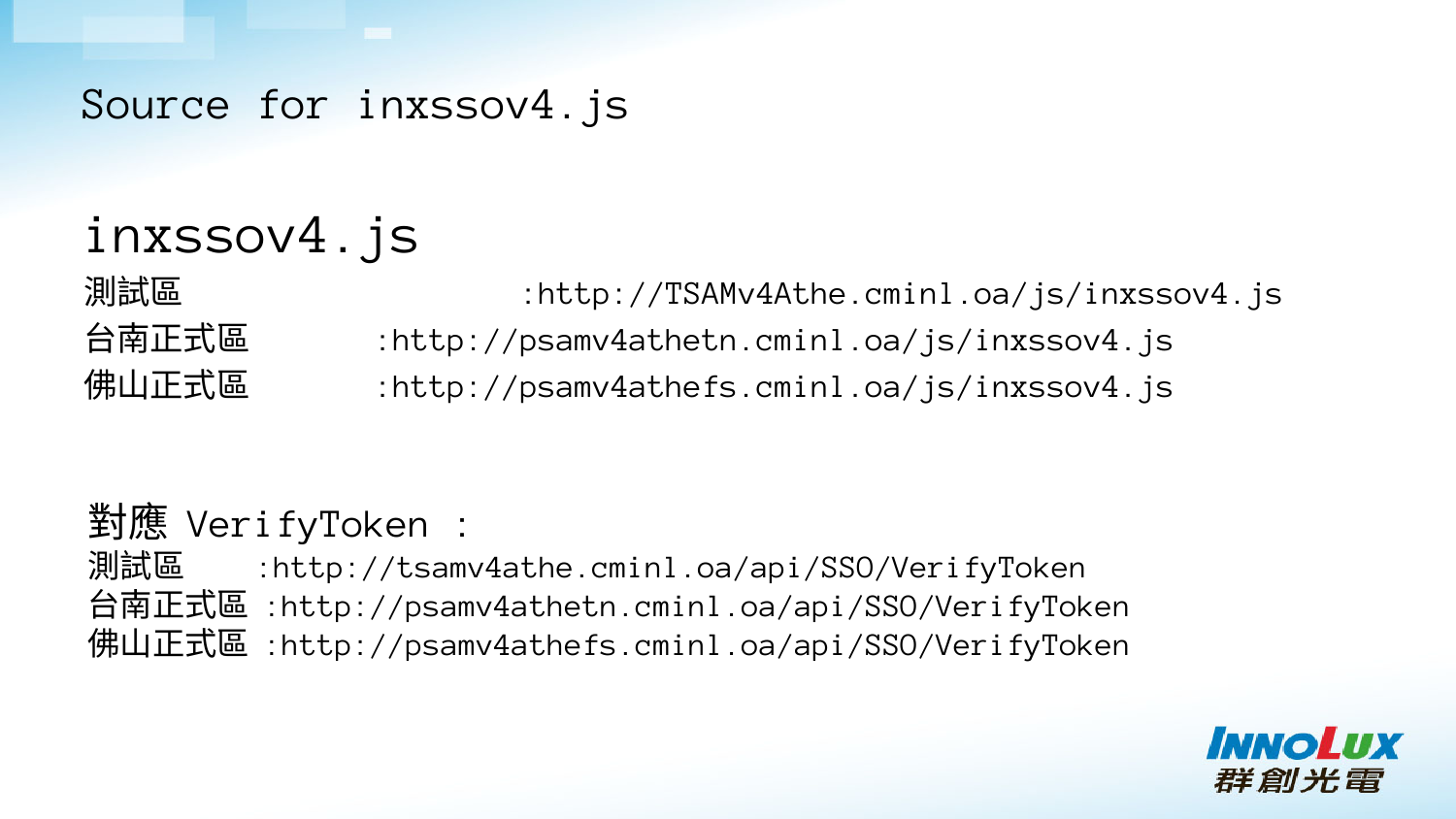

# Source for inxssov4.js
inxssov4.js
測試區			:http://TSAMv4Athe.cminl.oa/js/inxssov4.js
台南正式區	:http://psamv4athetn.cminl.oa/js/inxssov4.js
佛山正式區	:http://psamv4athefs.cminl.oa/js/inxssov4.js
對應 VerifyToken :
測試區	  :http://tsamv4athe.cminl.oa/api/SSO/VerifyToken
台南正式區 :http://psamv4athetn.cminl.oa/api/SSO/VerifyToken
佛山正式區 :http://psamv4athefs.cminl.oa/api/SSO/VerifyToken